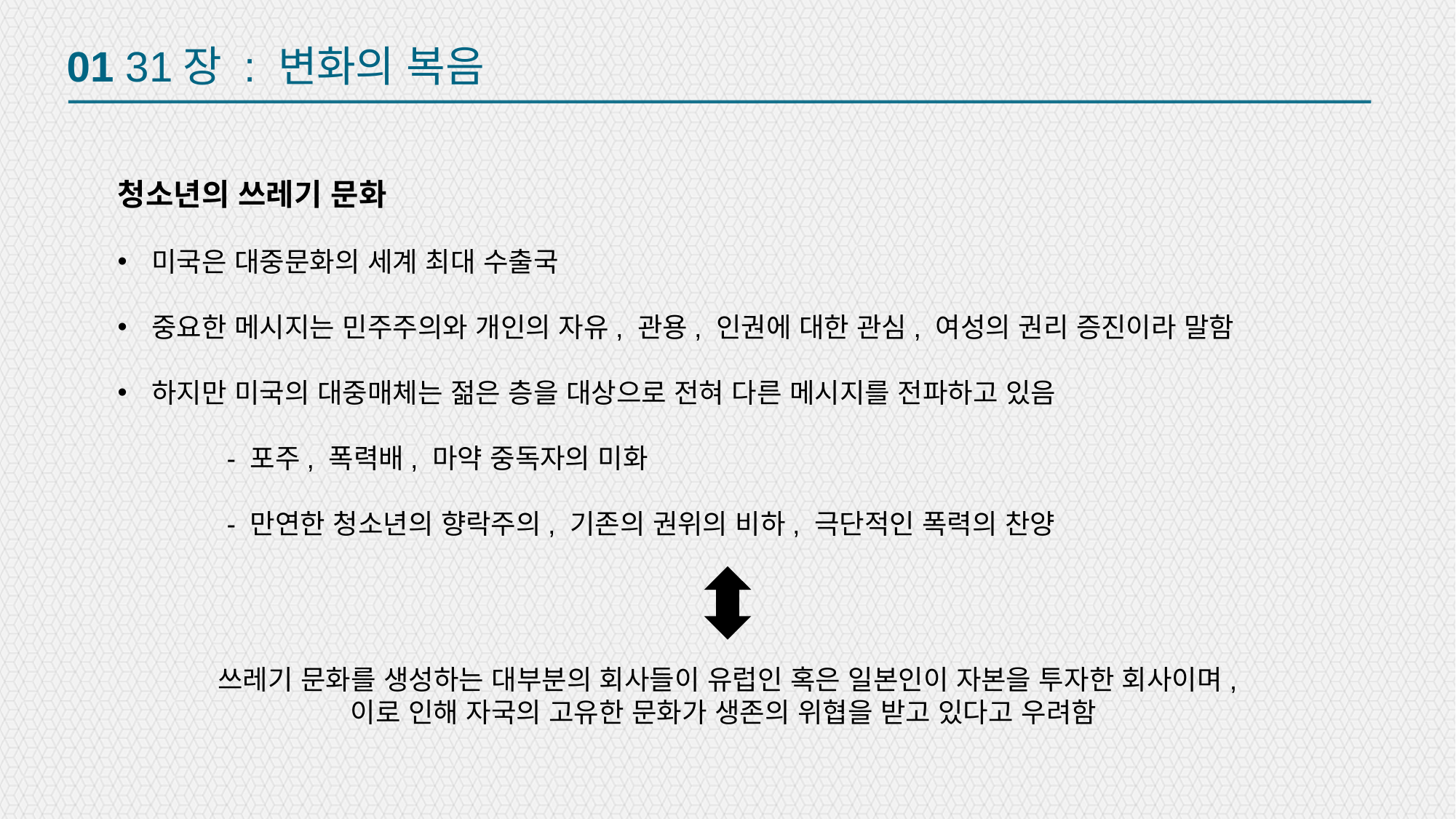

01 31장 : 변화의 복음

청소년의 쓰레기 문화

미국은 대중문화의 세계 최대 수출국

중요한 메시지는 민주주의와 개인의 자유, 관용, 인권에 대한 관심, 여성의 권리 증진이라 말함

하지만 미국의 대중매체는 젊은 층을 대상으로 전혀 다른 메시지를 전파하고 있음

	- 포주, 폭력배, 마약 중독자의 미화

	- 만연한 청소년의 향락주의, 기존의 권위의 비하, 극단적인 폭력의 찬양

쓰레기 문화를 생성하는 대부분의 회사들이 유럽인 혹은 일본인이 자본을 투자한 회사이며, 이로 인해 자국의 고유한 문화가 생존의 위협을 받고 있다고 우려함